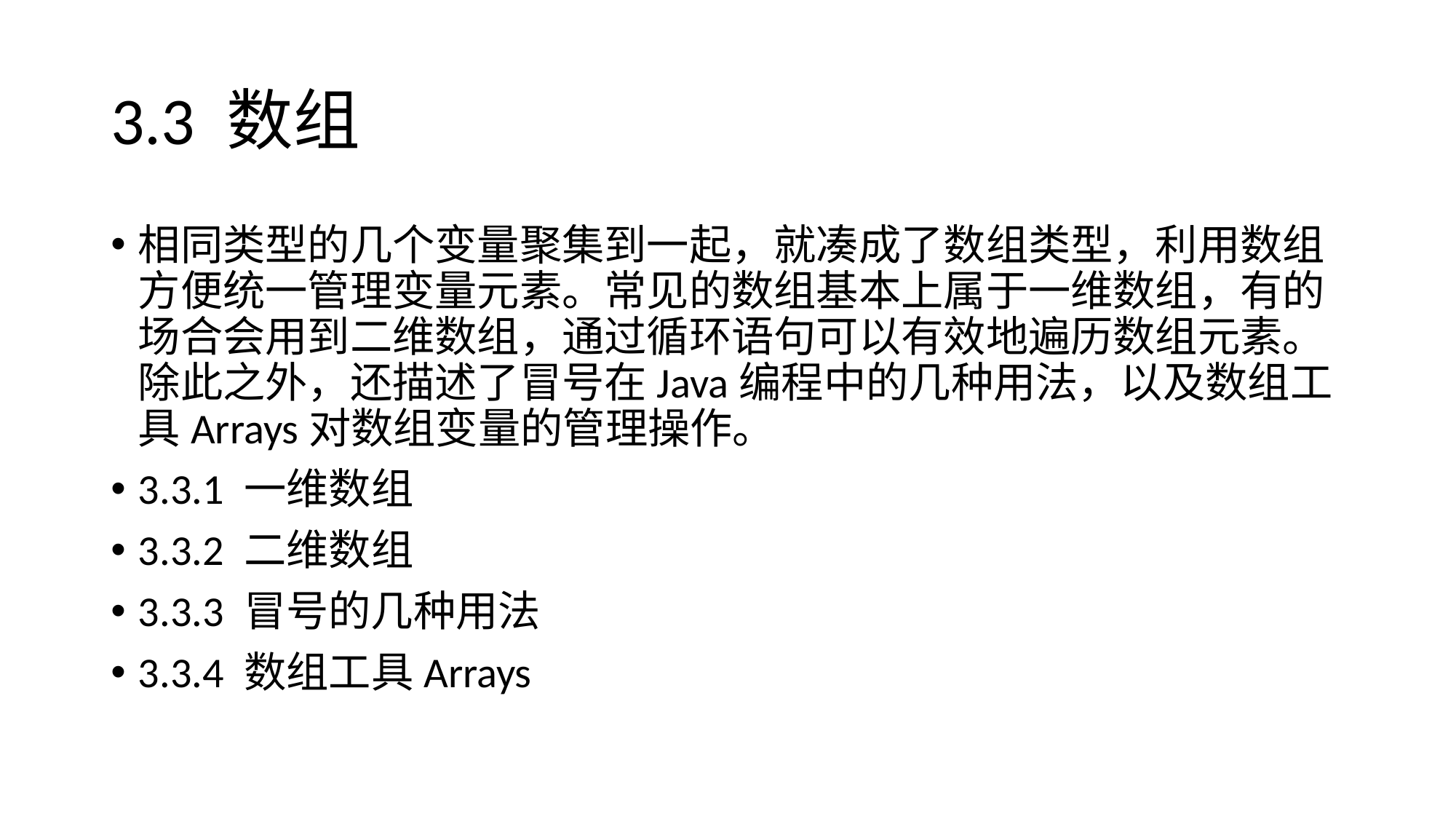

# 3.3 数组
相同类型的几个变量聚集到一起，就凑成了数组类型，利用数组方便统一管理变量元素。常见的数组基本上属于一维数组，有的场合会用到二维数组，通过循环语句可以有效地遍历数组元素。除此之外，还描述了冒号在Java编程中的几种用法，以及数组工具Arrays对数组变量的管理操作。
3.3.1 一维数组
3.3.2 二维数组
3.3.3 冒号的几种用法
3.3.4 数组工具Arrays